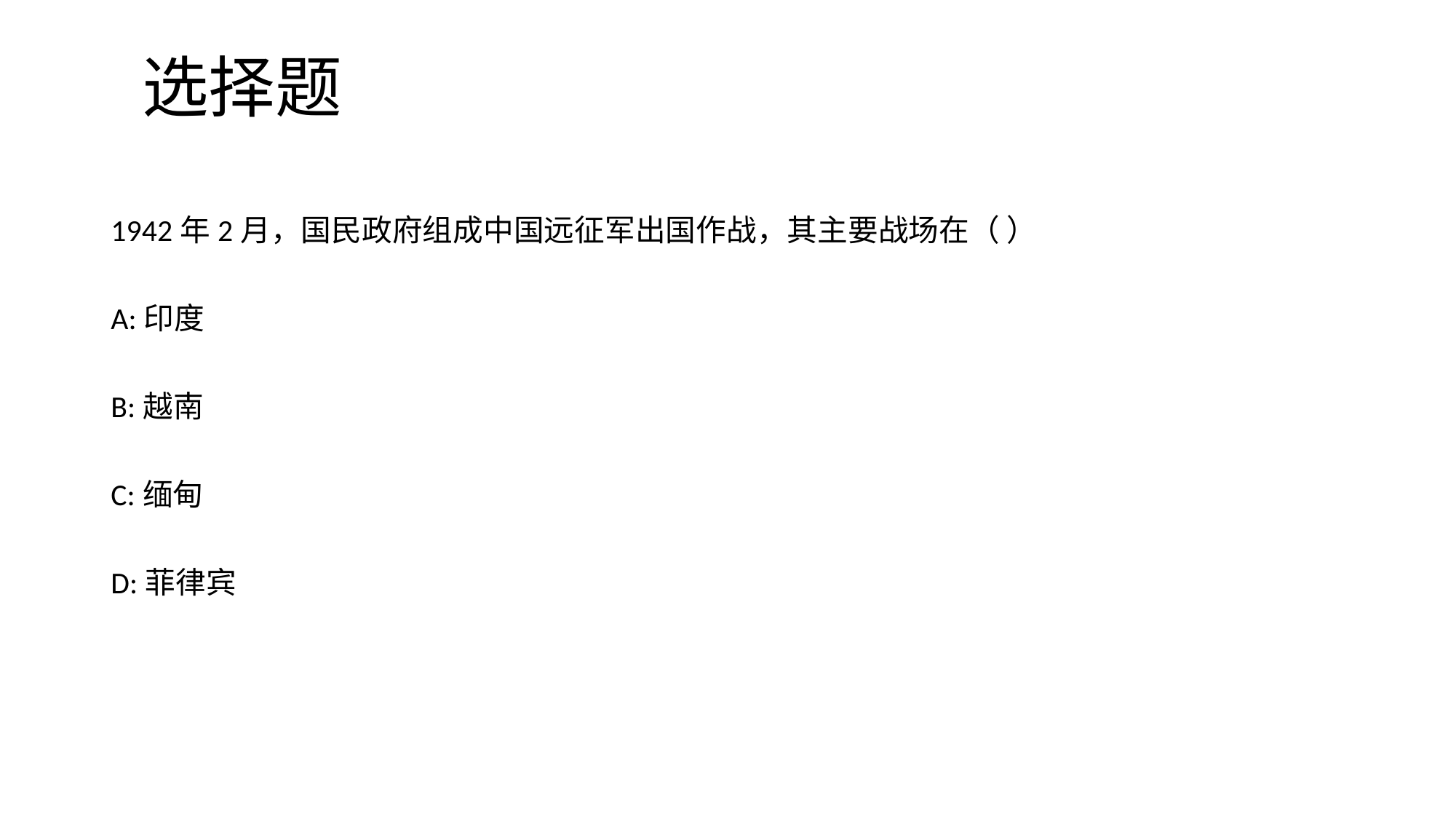

# 选择题
1942年2月，国民政府组成中国远征军出国作战，其主要战场在（ ）
A:印度
B:越南
C:缅甸
D:菲律宾